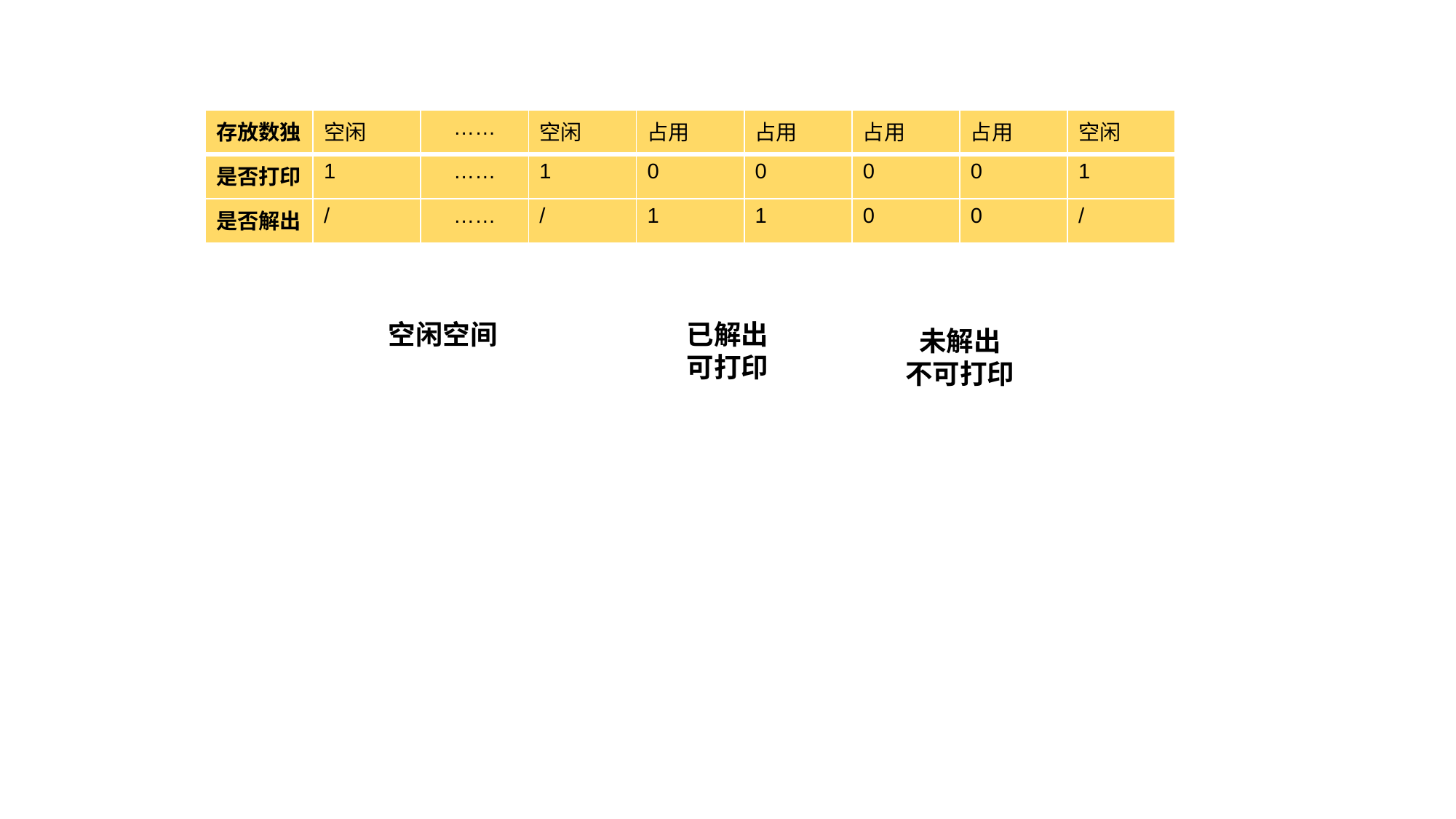

| 存放数独 | 空闲 | …… | 空闲 | 占用 | 占用 | 占用 | 占用 | 空闲 |
| --- | --- | --- | --- | --- | --- | --- | --- | --- |
| 是否打印 | 1 | …… | 1 | 0 | 0 | 0 | 0 | 1 |
| 是否解出 | / | …… | / | 1 | 1 | 0 | 0 | / |
空闲空间
已解出
可打印
未解出
不可打印